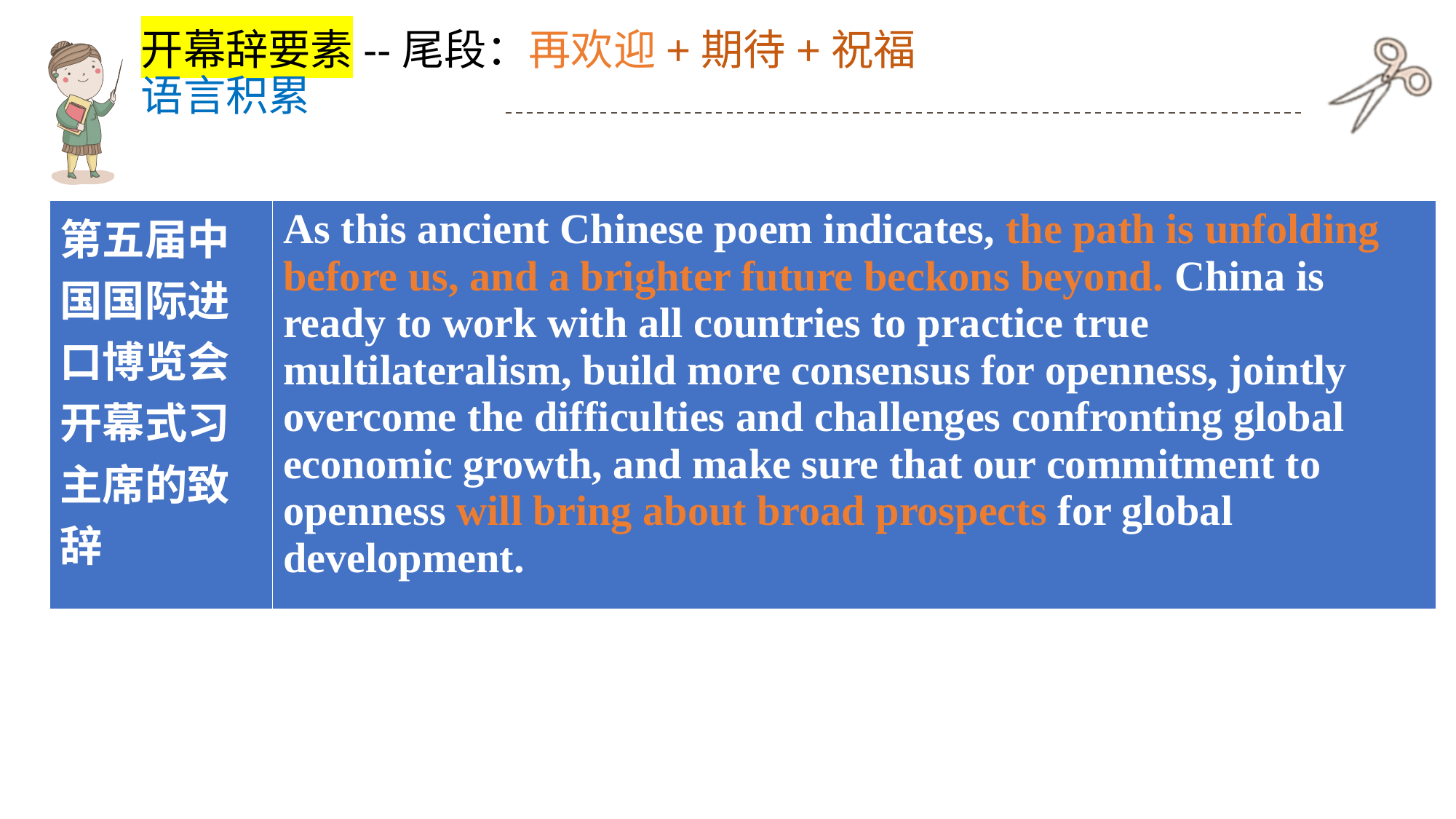

开幕辞要素--尾段：再欢迎+期待+祝福
语言积累
| 第五届中国国际进口博览会开幕式习主席的致辞 | As this ancient Chinese poem indicates, the path is unfolding before us, and a brighter future beckons beyond. China is ready to work with all countries to practice true multilateralism, build more consensus for openness, jointly overcome the difficulties and challenges confronting global economic growth, and make sure that our commitment to openness will bring about broad prospects for global development. |
| --- | --- |